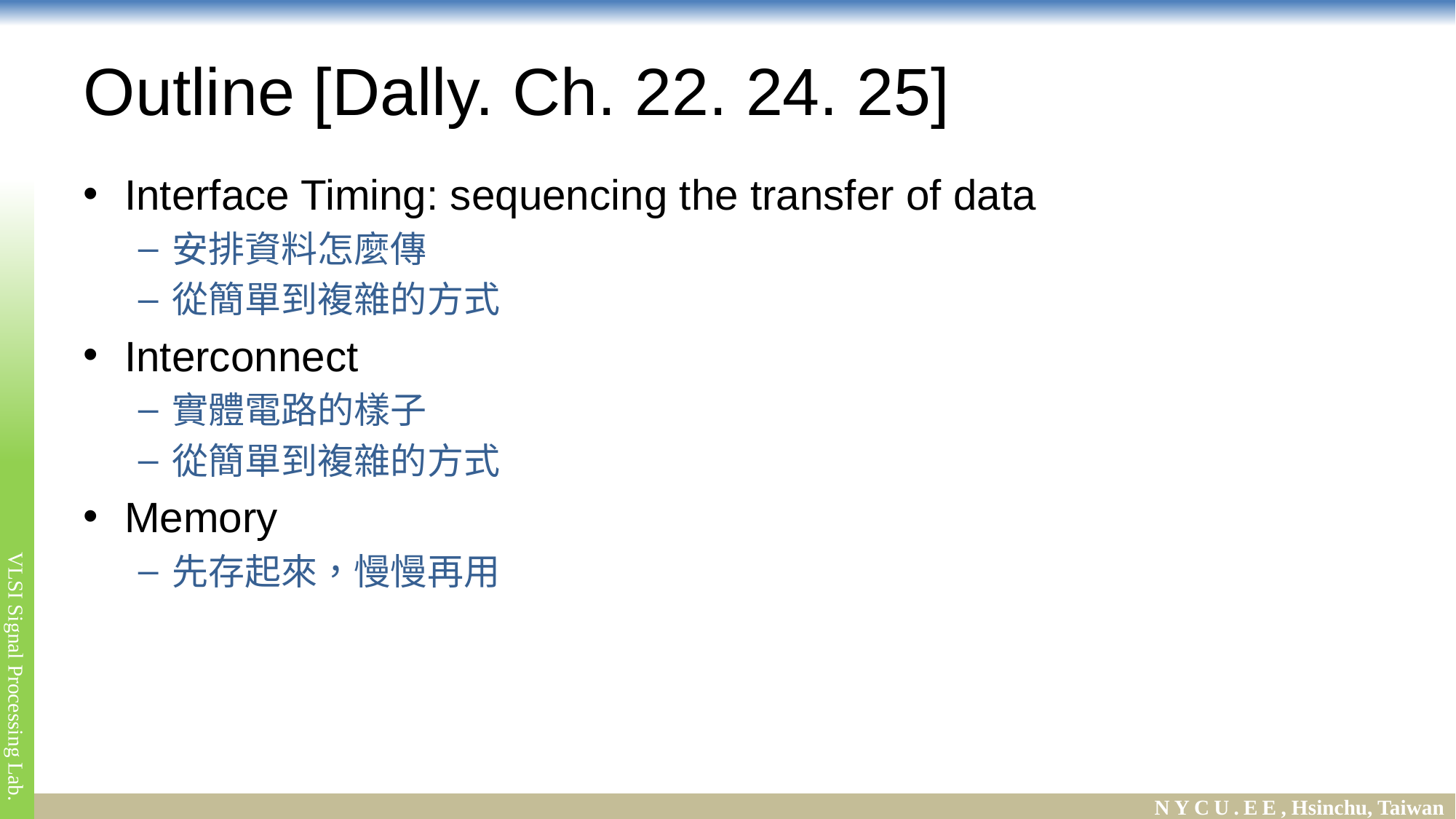

# Outline [Dally. Ch. 22. 24. 25]
Interface Timing: sequencing the transfer of data
安排資料怎麼傳
從簡單到複雜的方式
Interconnect
實體電路的樣子
從簡單到複雜的方式
Memory
先存起來，慢慢再用